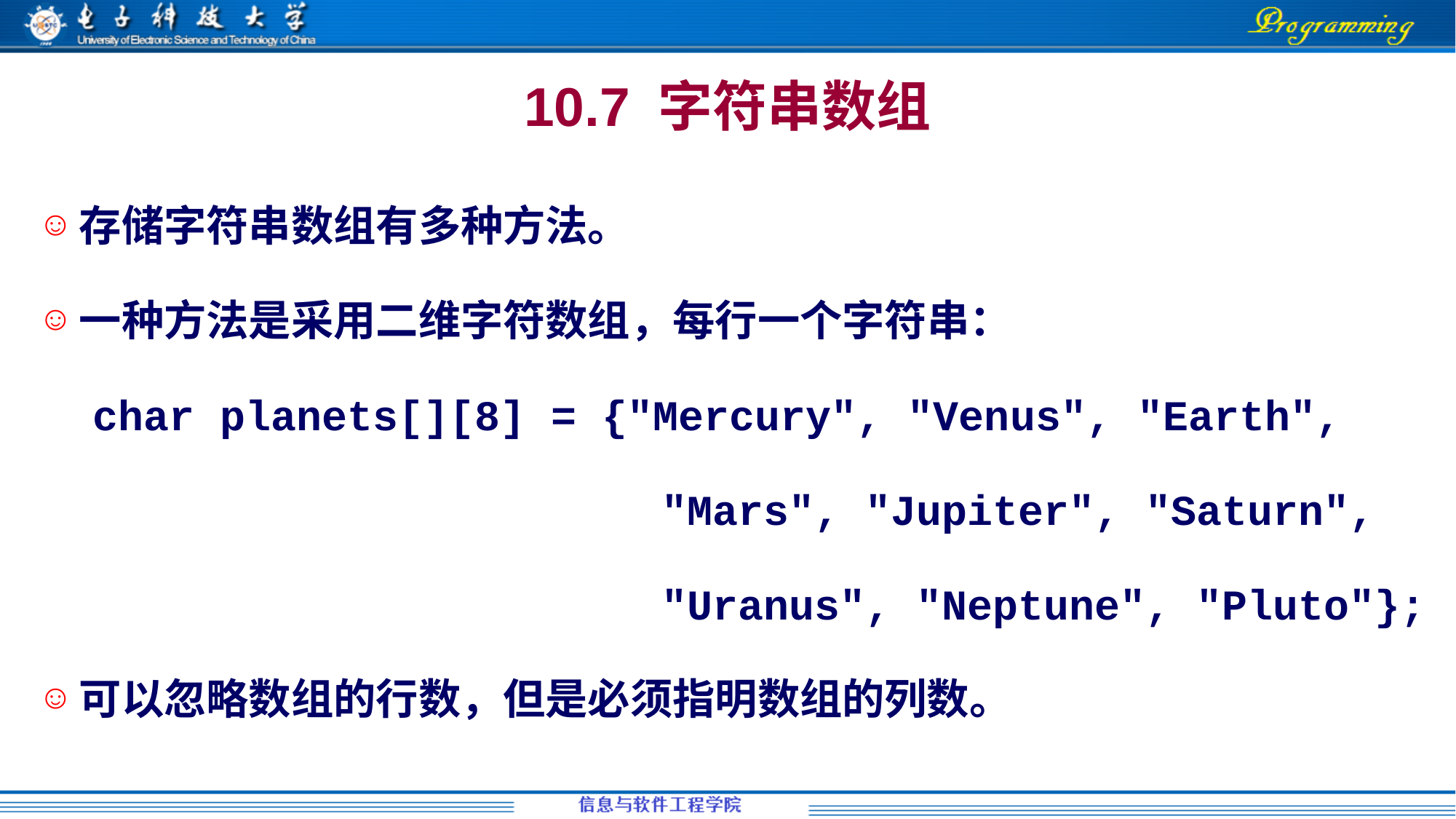

10.7 字符串数组
存储字符串数组有多种方法。
一种方法是采用二维字符数组，每行一个字符串：
char planets[][8] = {"Mercury", "Venus", "Earth",
	                     "Mars", "Jupiter", "Saturn",
	                     "Uranus", "Neptune", "Pluto"};
可以忽略数组的行数，但是必须指明数组的列数。